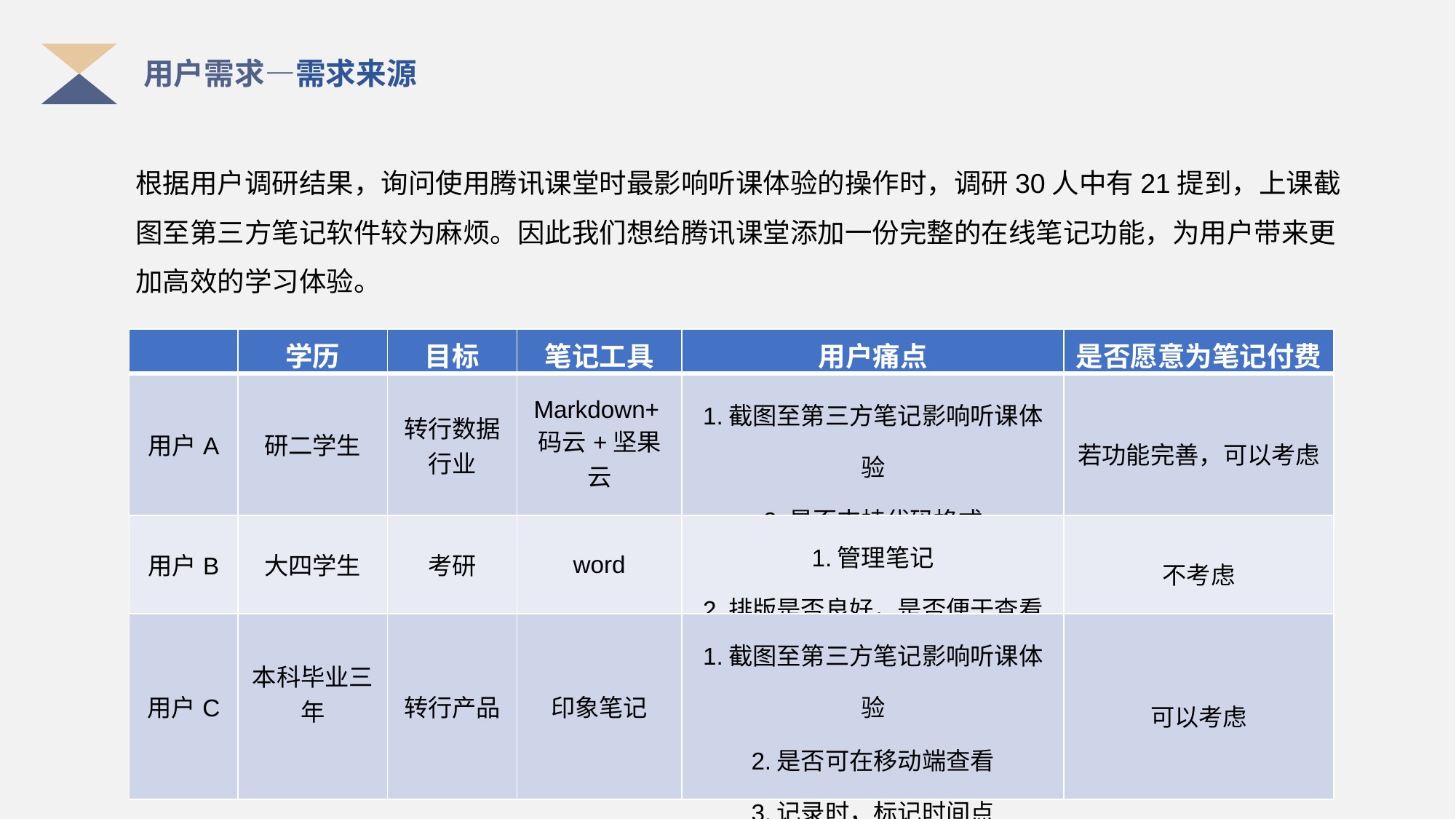

用户需求—需求来源

根据用户调研结果，询问使用腾讯课堂时最影响听课体验的操作时，调研30人中有21提到，上课截图至第三方笔记软件较为麻烦。因此我们想给腾讯课堂添加一份完整的在线笔记功能，为用户带来更加高效的学习体验。
|  | 学历 | 目标 | 笔记工具 | 用户痛点 | 是否愿意为笔记付费 |
| --- | --- | --- | --- | --- | --- |
| 用户A | 研二学生 | 转行数据行业 | Markdown+码云+坚果云 | 1.截图至第三方笔记影响听课体验 2.是否支持代码格式 | 若功能完善，可以考虑 |
| 用户B | 大四学生 | 考研 | word | 1.管理笔记 2.排版是否良好，是否便于查看 | 不考虑 |
| 用户C | 本科毕业三年 | 转行产品 | 印象笔记 | 1.截图至第三方笔记影响听课体验 2.是否可在移动端查看 3.记录时，标记时间点 | 可以考虑 |